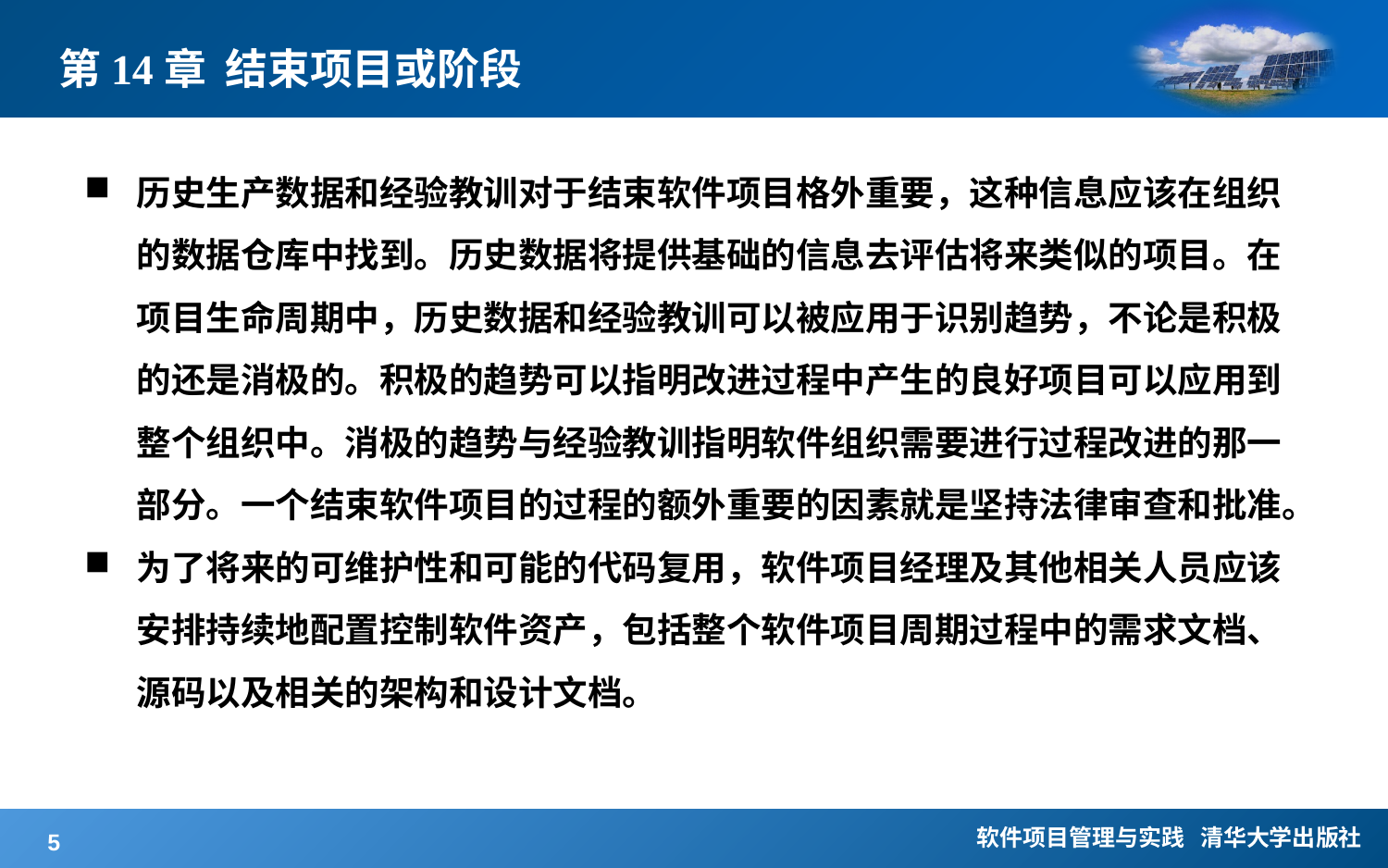

# 第14章  结束项目或阶段
历史生产数据和经验教训对于结束软件项目格外重要，这种信息应该在组织的数据仓库中找到。历史数据将提供基础的信息去评估将来类似的项目。在项目生命周期中，历史数据和经验教训可以被应用于识别趋势，不论是积极的还是消极的。积极的趋势可以指明改进过程中产生的良好项目可以应用到整个组织中。消极的趋势与经验教训指明软件组织需要进行过程改进的那一部分。一个结束软件项目的过程的额外重要的因素就是坚持法律审查和批准。
为了将来的可维护性和可能的代码复用，软件项目经理及其他相关人员应该安排持续地配置控制软件资产，包括整个软件项目周期过程中的需求文档、源码以及相关的架构和设计文档。